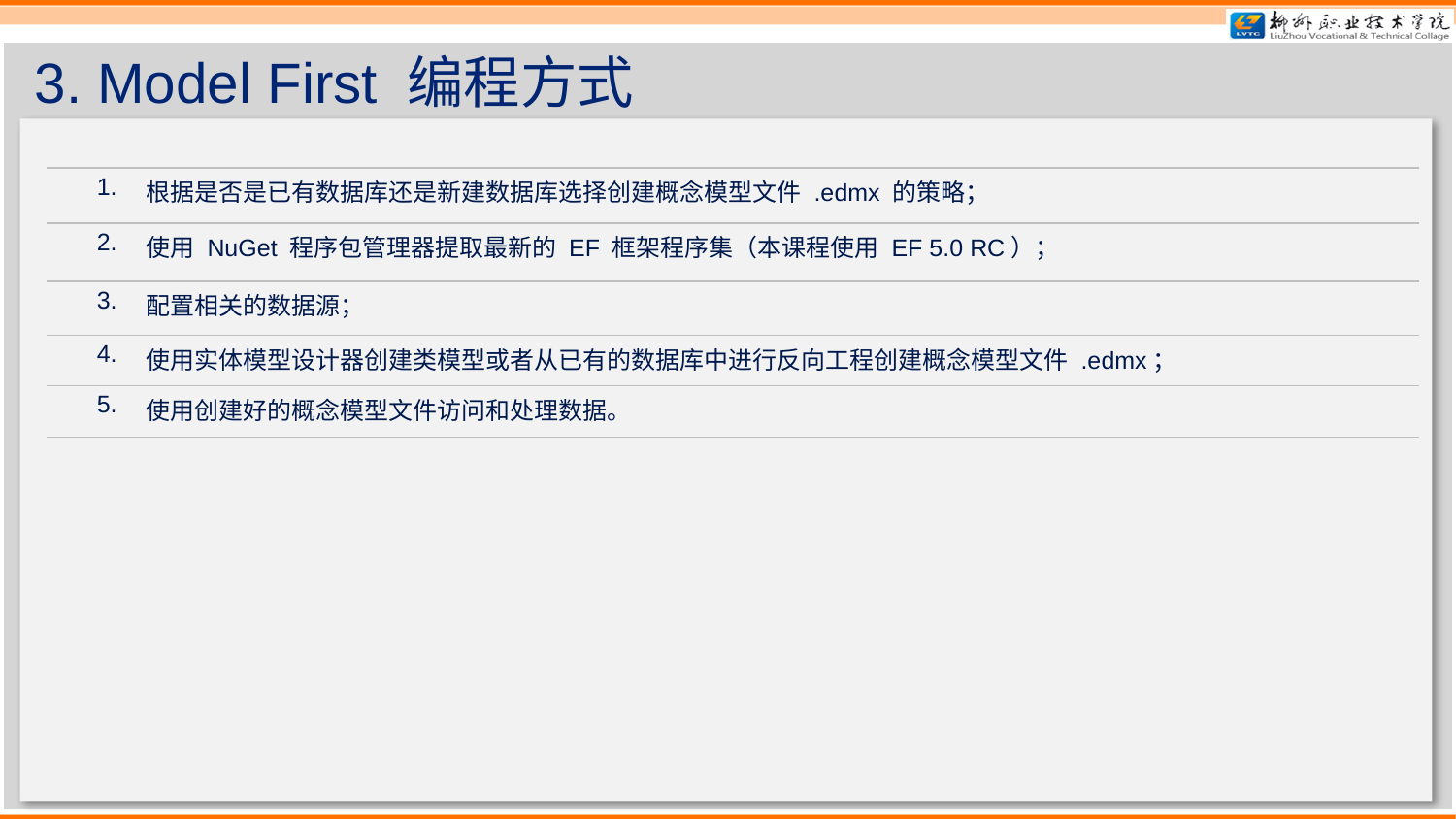

# 3. Model First 编程方式
| 1. | 根据是否是已有数据库还是新建数据库选择创建概念模型文件 .edmx 的策略； |
| --- | --- |
| 2. | 使用 NuGet 程序包管理器提取最新的 EF 框架程序集（本课程使用 EF 5.0 RC）； |
| 3. | 配置相关的数据源； |
| 4. | 使用实体模型设计器创建类模型或者从已有的数据库中进行反向工程创建概念模型文件 .edmx； |
| 5. | 使用创建好的概念模型文件访问和处理数据。 |